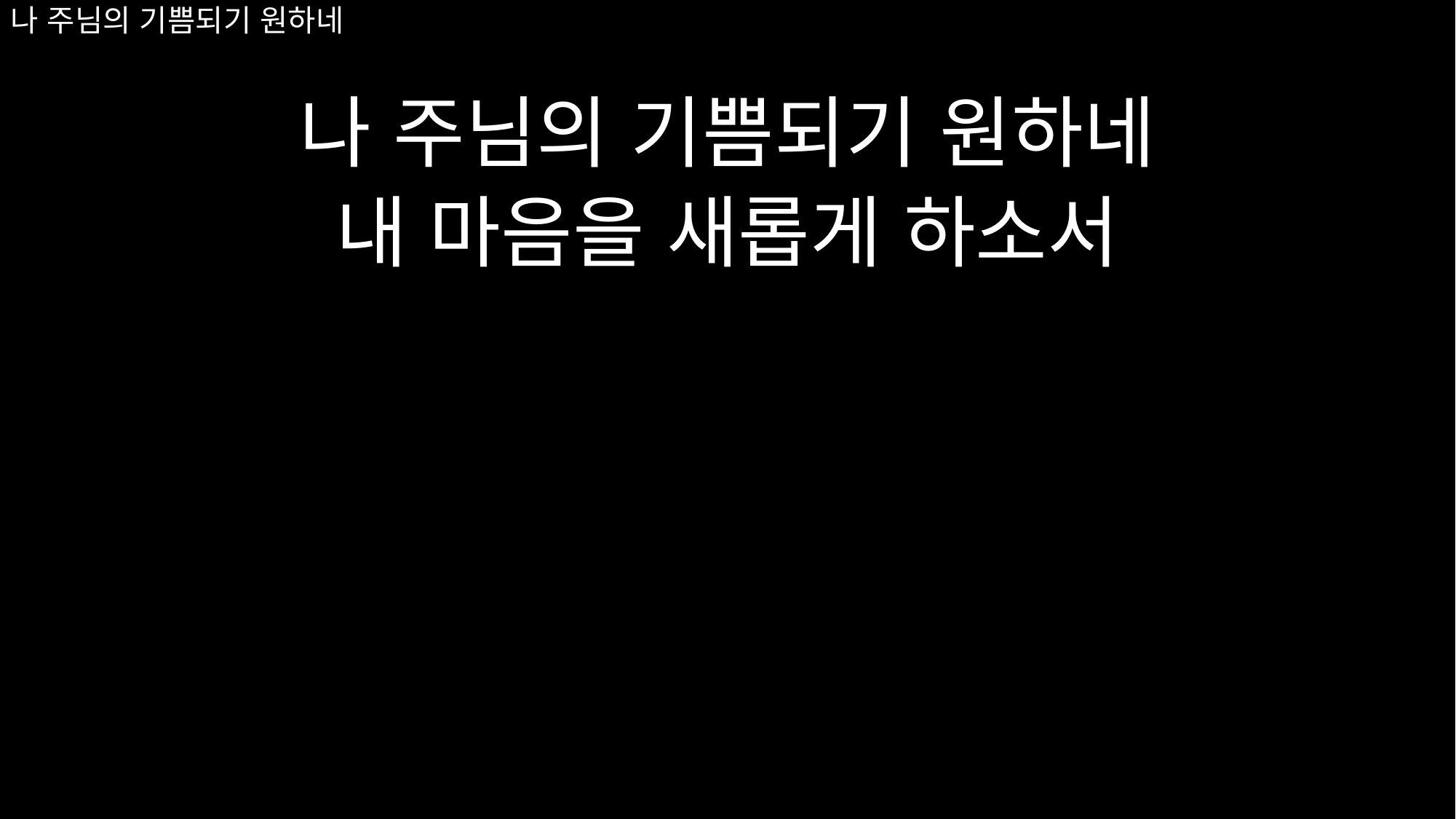

# 나 주님의 기쁨되기 원하네
나 주님의 기쁨되기 원하네
내 마음을 새롭게 하소서